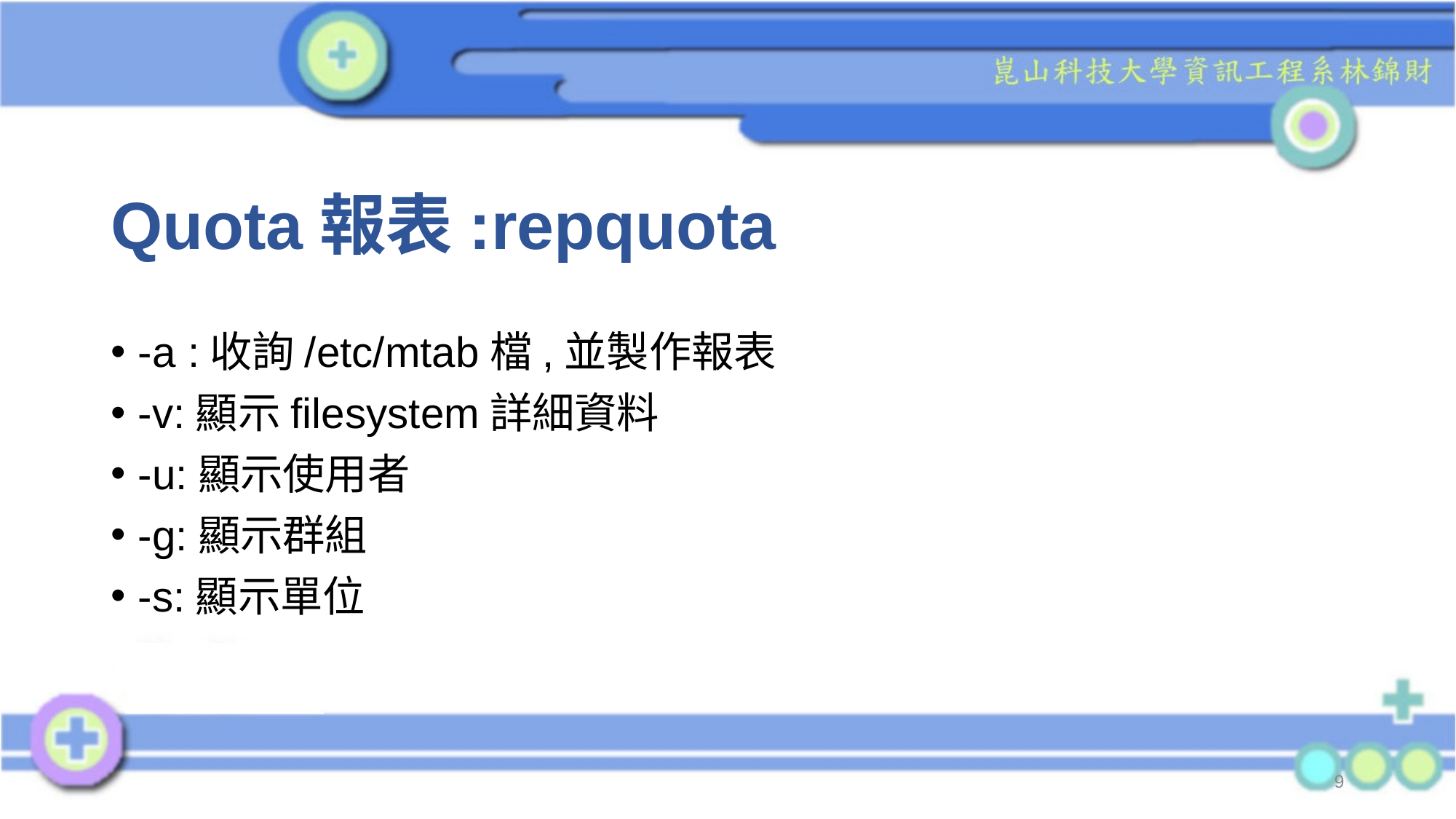

# Quota報表:repquota
-a :收詢/etc/mtab檔,並製作報表
-v:顯示filesystem詳細資料
-u:顯示使用者
-g:顯示群組
-s:顯示單位
9